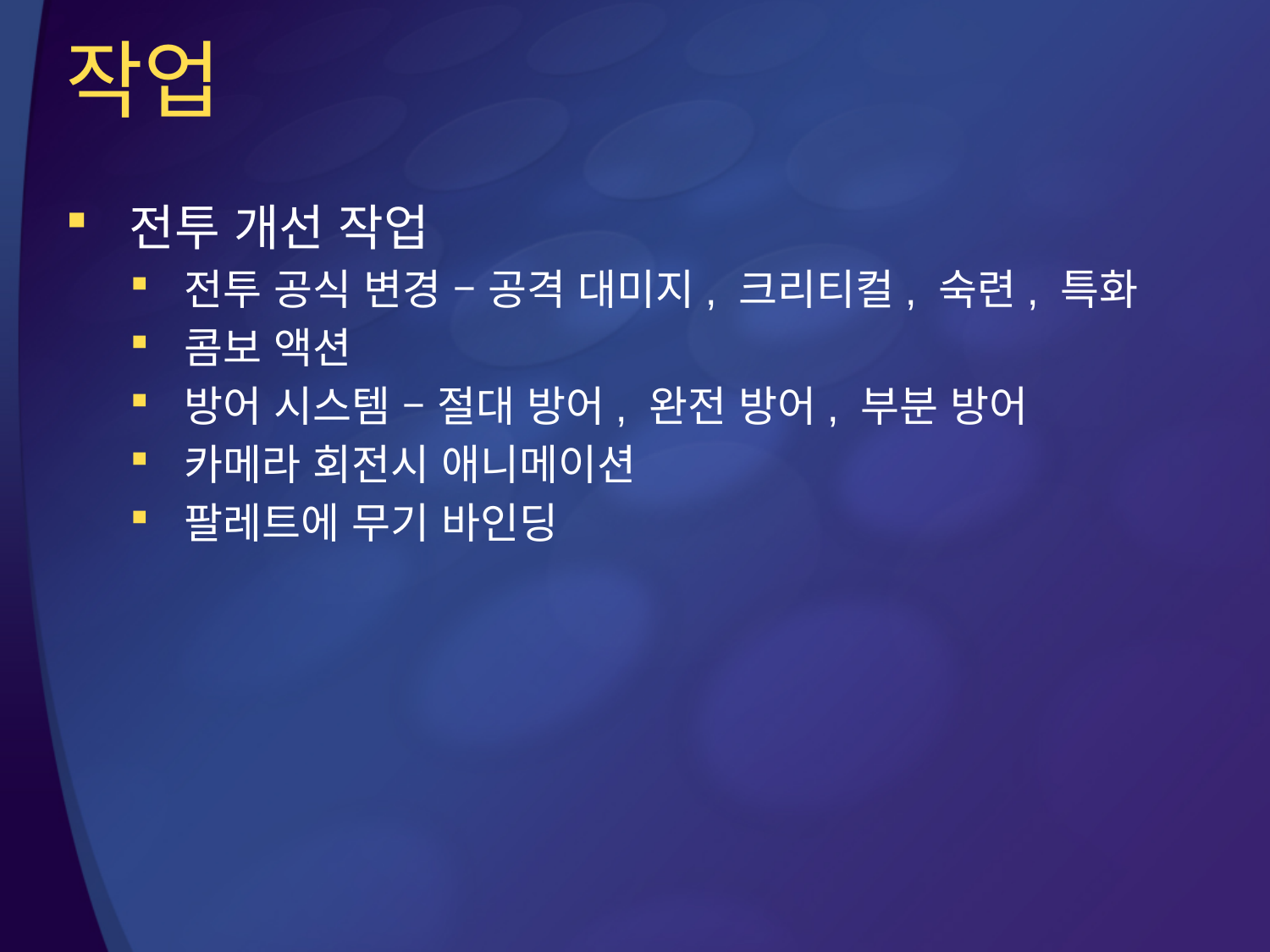

# 작업
전투 개선 작업
전투 공식 변경 – 공격 대미지, 크리티컬, 숙련, 특화
콤보 액션
방어 시스템 – 절대 방어, 완전 방어, 부분 방어
카메라 회전시 애니메이션
팔레트에 무기 바인딩